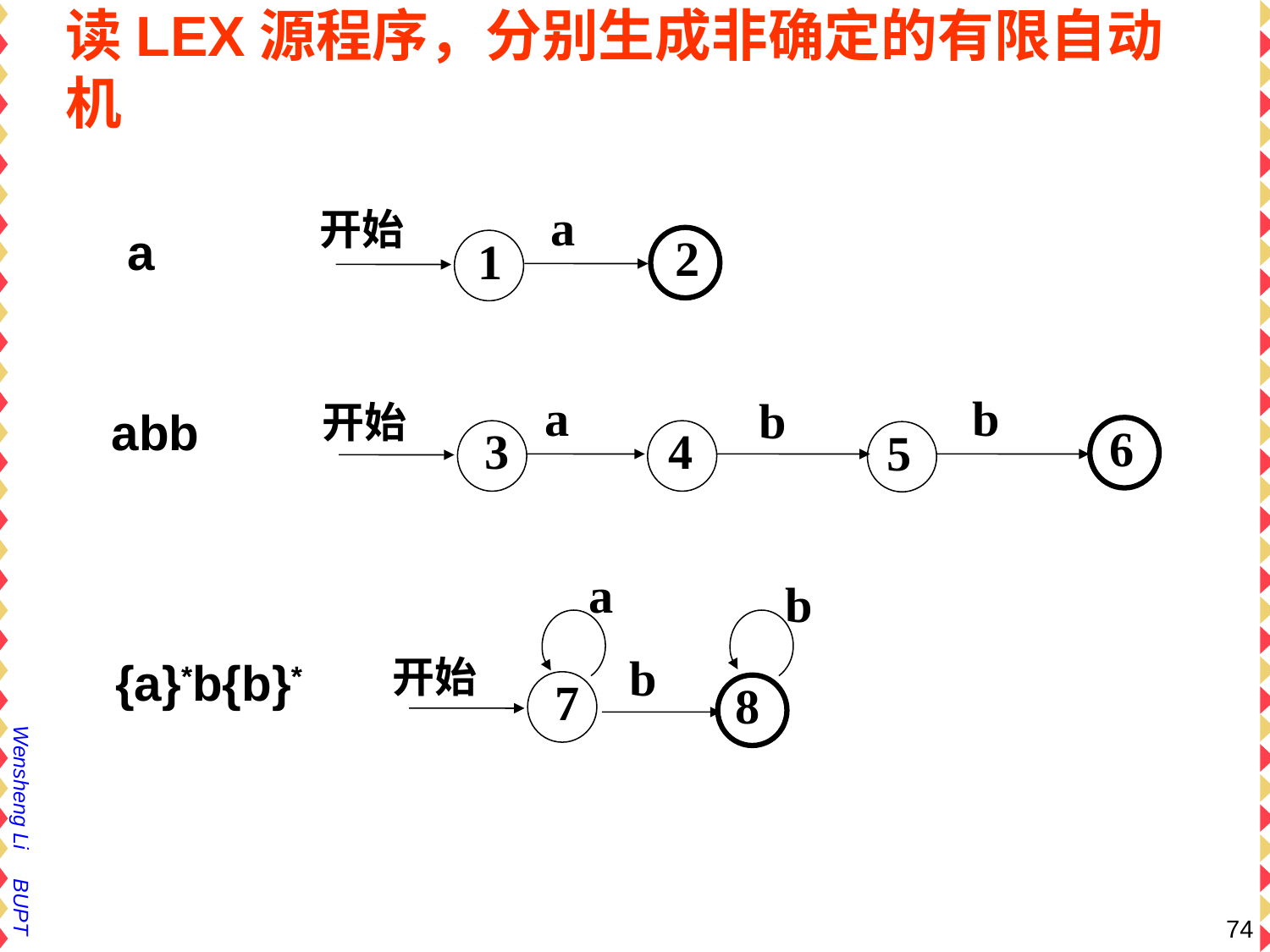

# 读LEX源程序，分别生成非确定的有限自动机
a
开始
2
1

a
a
b
b
开始
6
3
4
5

abb
a
b

b
开始
7
8

{a}*b{b}*
74